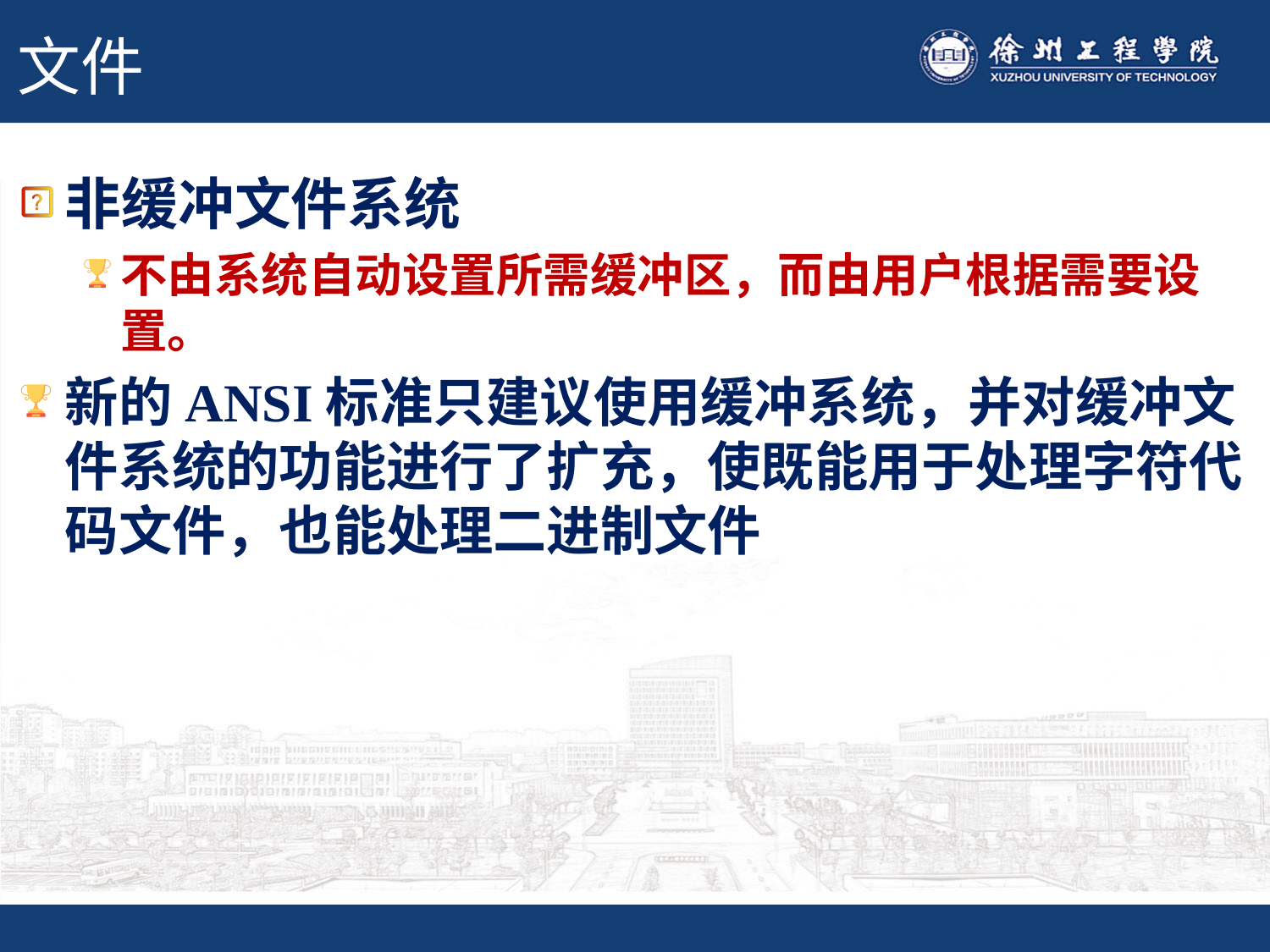

# 文件
非缓冲文件系统
不由系统自动设置所需缓冲区，而由用户根据需要设置。
新的ANSI标准只建议使用缓冲系统，并对缓冲文件系统的功能进行了扩充，使既能用于处理字符代码文件，也能处理二进制文件